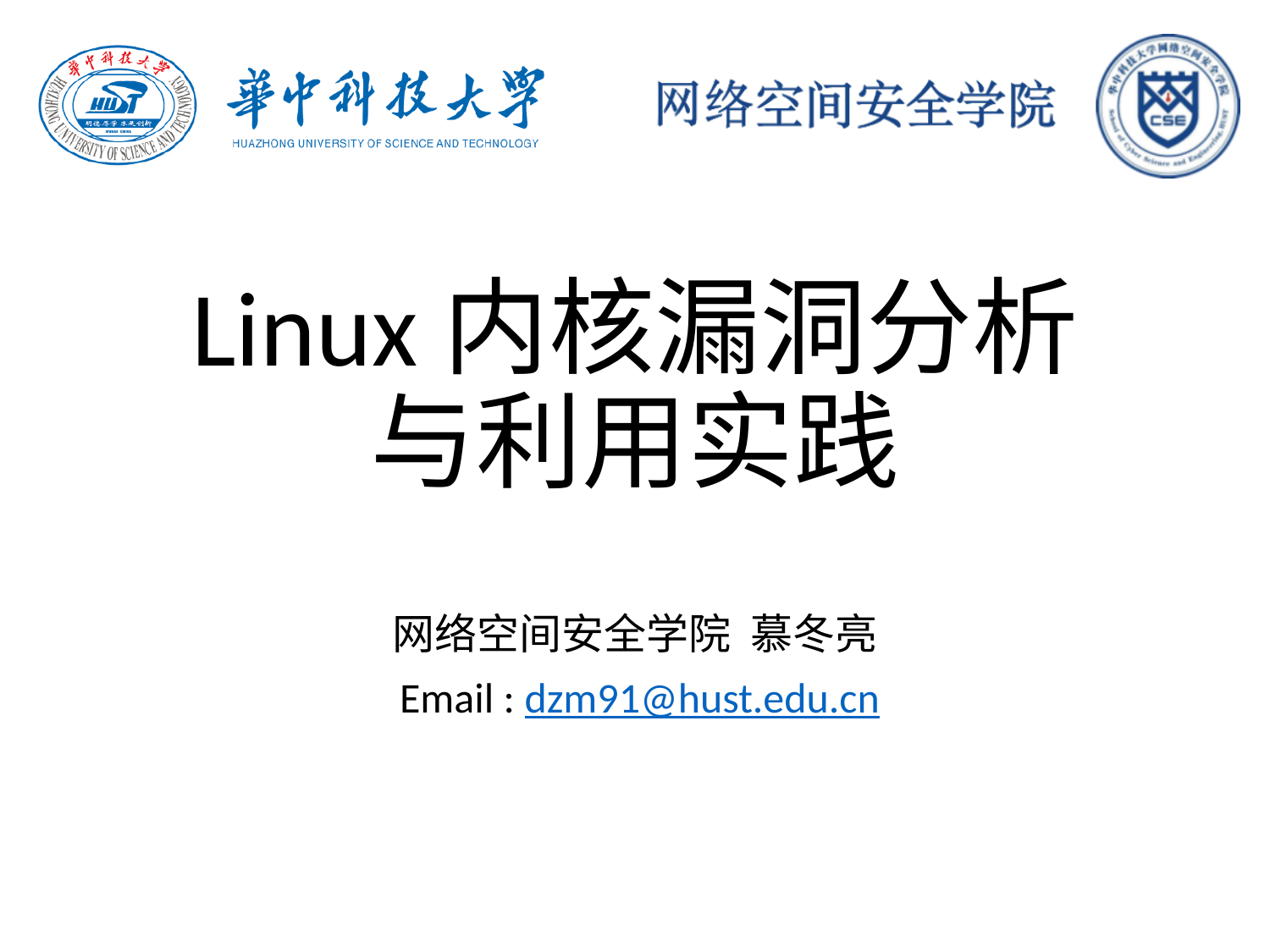

# Linux内核漏洞分析与利用实践
网络空间安全学院  慕冬亮
 Email : dzm91@hust.edu.cn